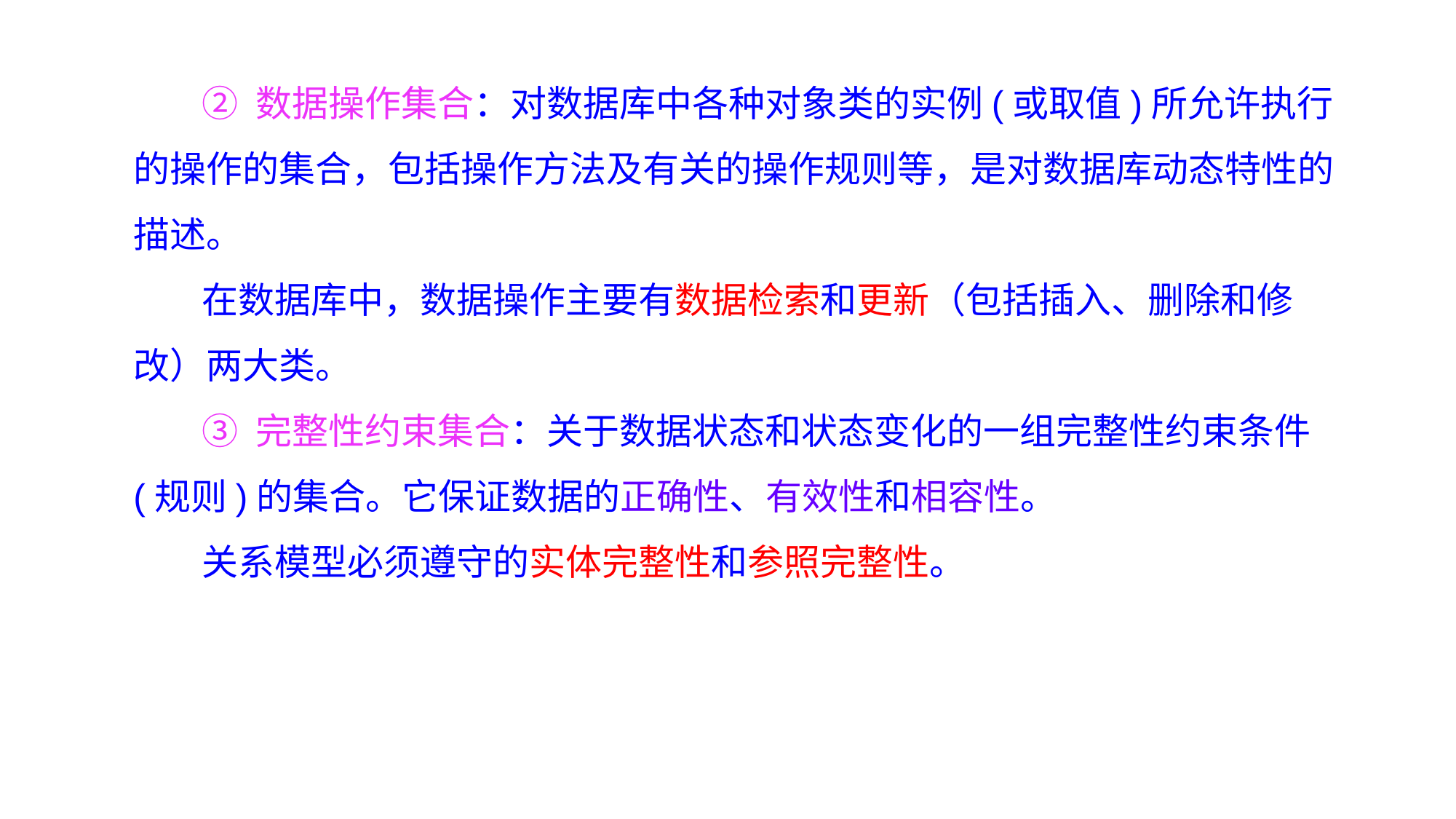

② 数据操作集合：对数据库中各种对象类的实例(或取值)所允许执行的操作的集合，包括操作方法及有关的操作规则等，是对数据库动态特性的描述。
在数据库中，数据操作主要有数据检索和更新（包括插入、删除和修改）两大类。
③ 完整性约束集合：关于数据状态和状态变化的一组完整性约束条件(规则)的集合。它保证数据的正确性、有效性和相容性。
关系模型必须遵守的实体完整性和参照完整性。